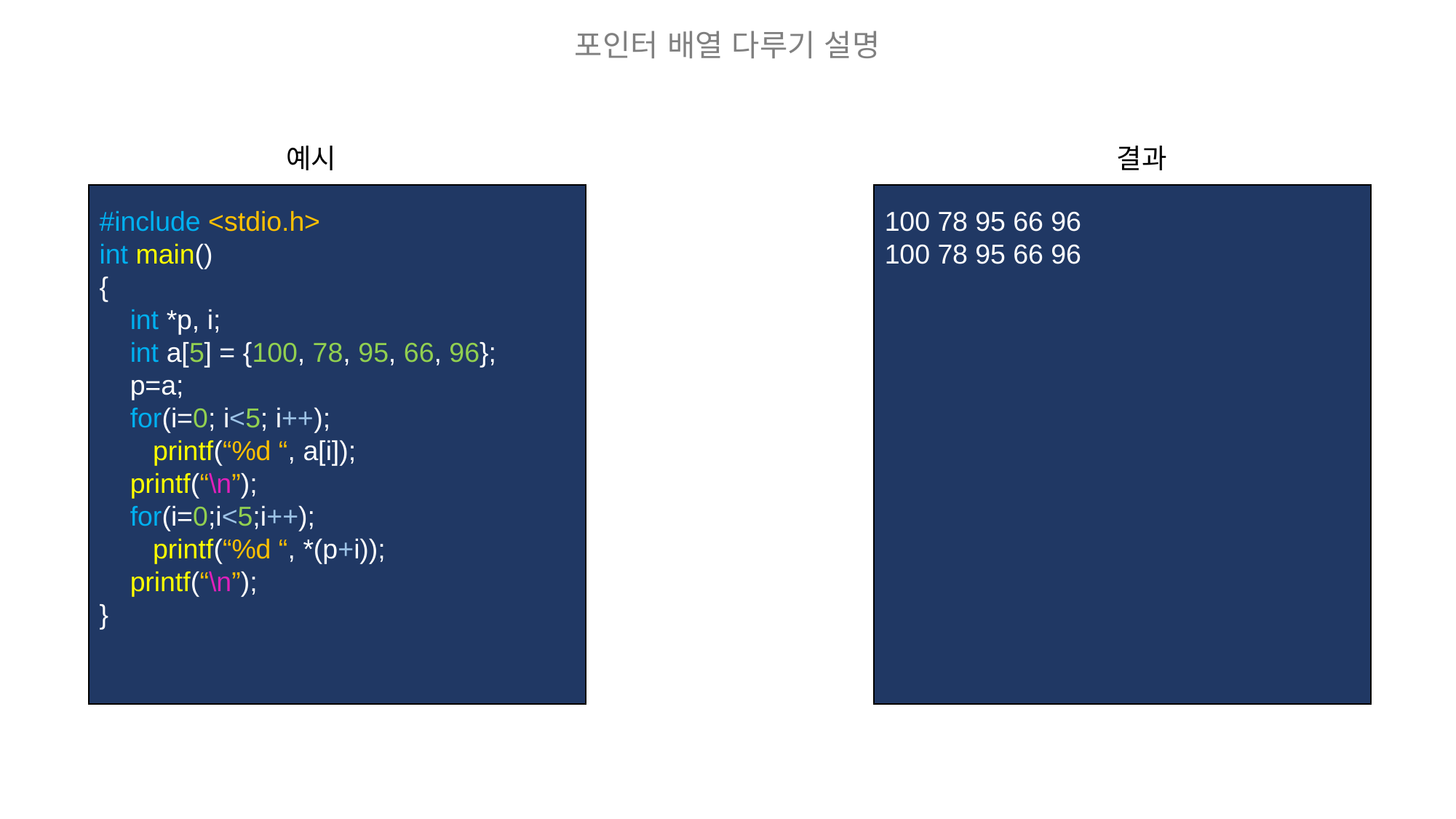

포인터 배열 다루기 설명
예시
결과

#include <stdio.h>
int main()
{
    int *p, i;
    int a[5] = {100, 78, 95, 66, 96};
    p=a;
    for(i=0; i<5; i++);
       printf(“%d “, a[i]);
    printf(“\n”);
    for(i=0;i<5;i++);
       printf(“%d “, *(p+i));
    printf(“\n”);
}
100 78 95 66 96
100 78 95 66 96